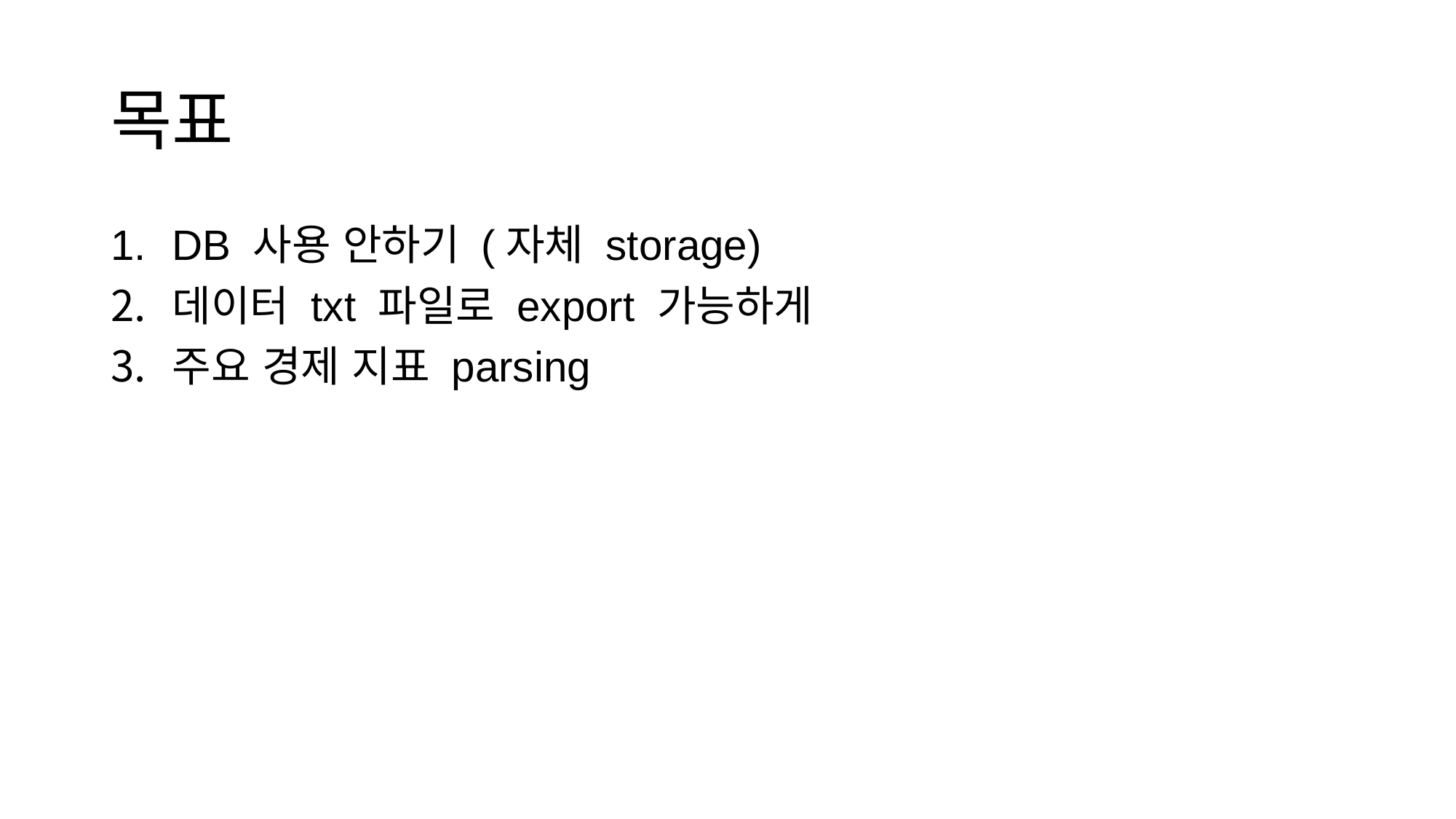

# 목표
DB 사용 안하기 (자체 storage)
데이터 txt 파일로 export 가능하게
주요 경제 지표 parsing